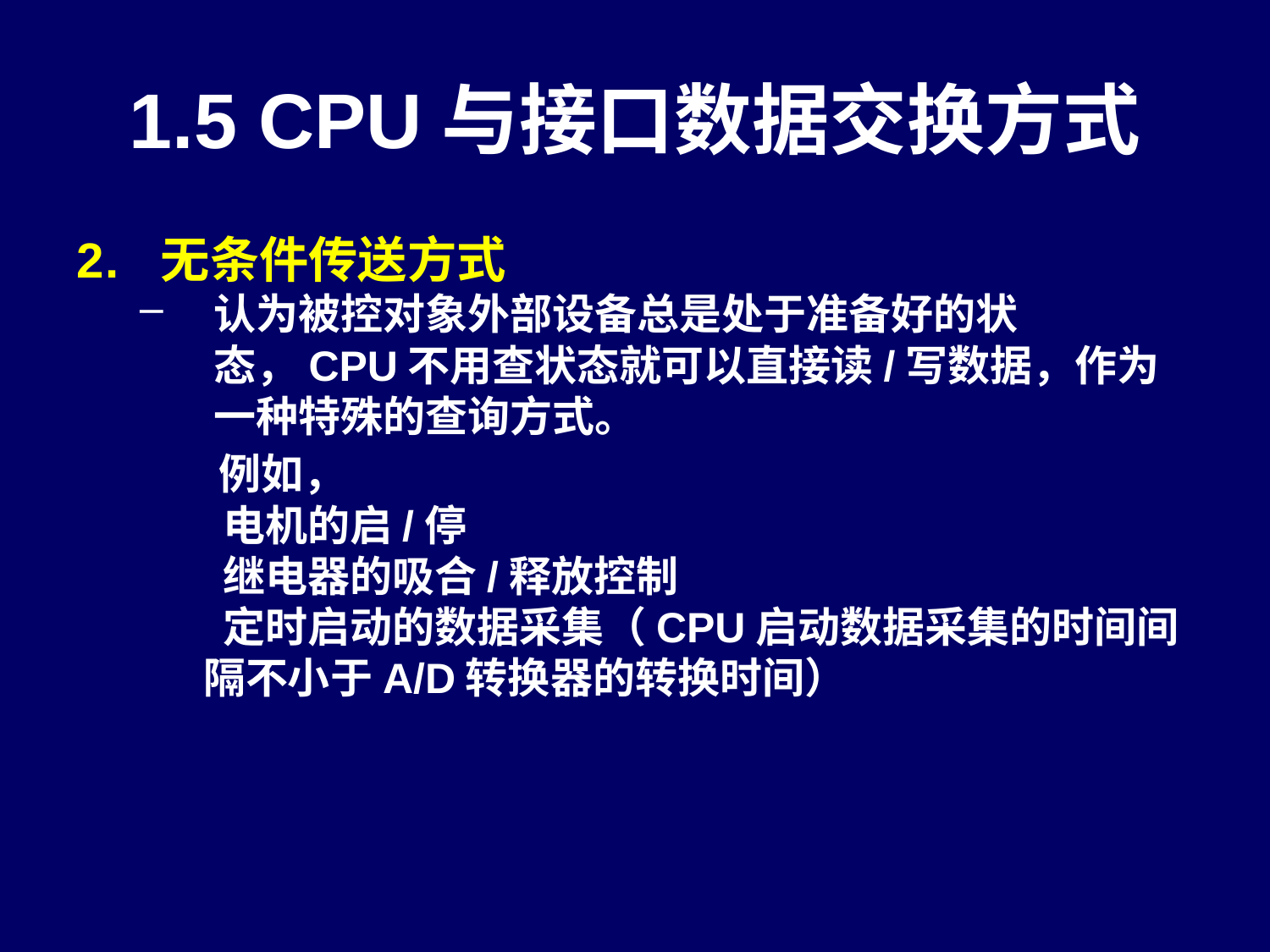

# 1.5 CPU与接口数据交换方式
无条件传送方式
认为被控对象外部设备总是处于准备好的状态，CPU不用查状态就可以直接读/写数据，作为一种特殊的查询方式。
      例如，
 电机的启/停
 继电器的吸合/释放控制
 定时启动的数据采集（CPU启动数据采集的时间间隔不小于A/D转换器的转换时间）